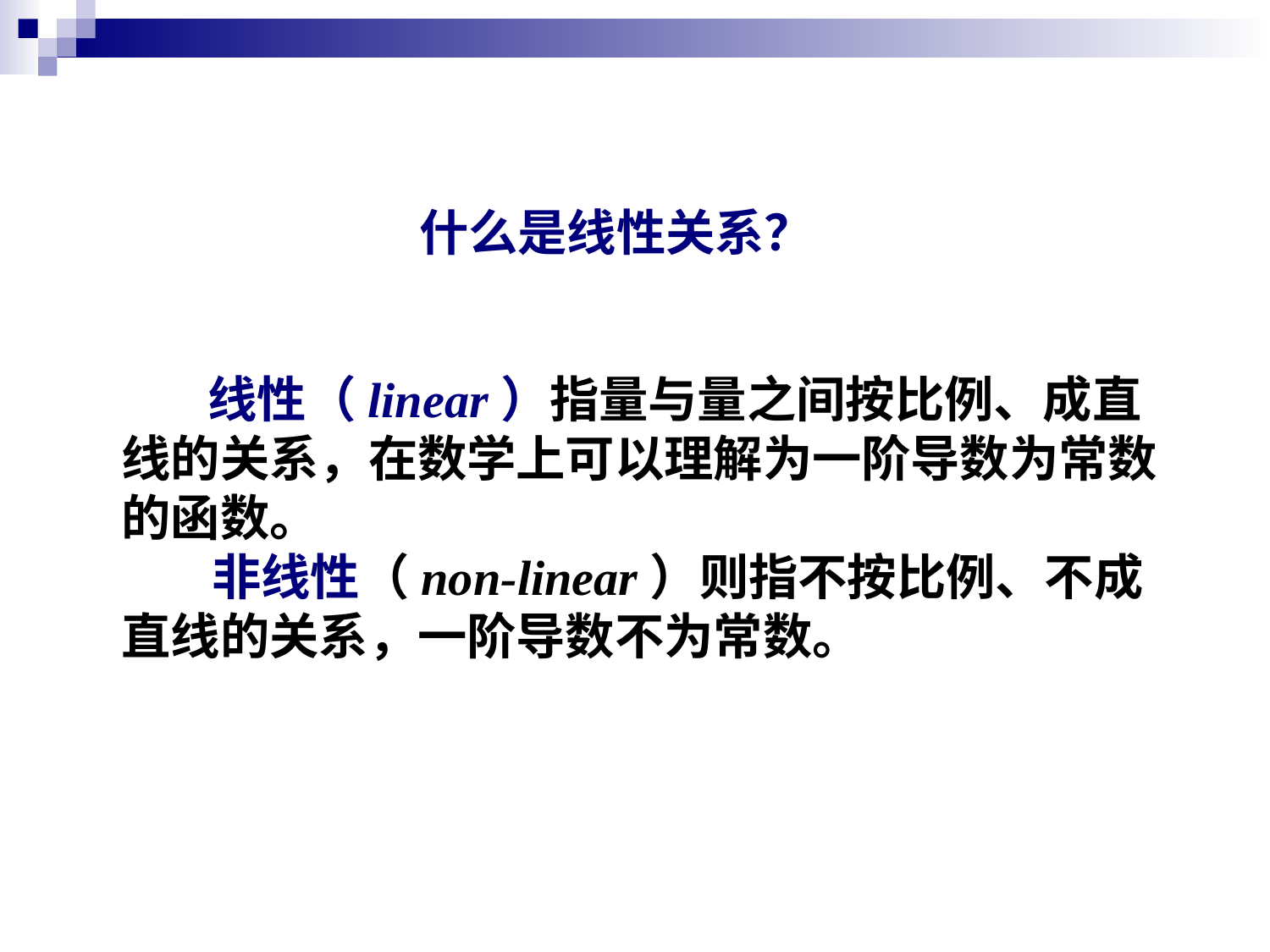

什么是线性关系？

        线性（linear）指量与量之间按比例、成直线的关系，在数学上可以理解为一阶导数为常数的函数。
       非线性（non-linear）则指不按比例、不成直线的关系，一阶导数不为常数。